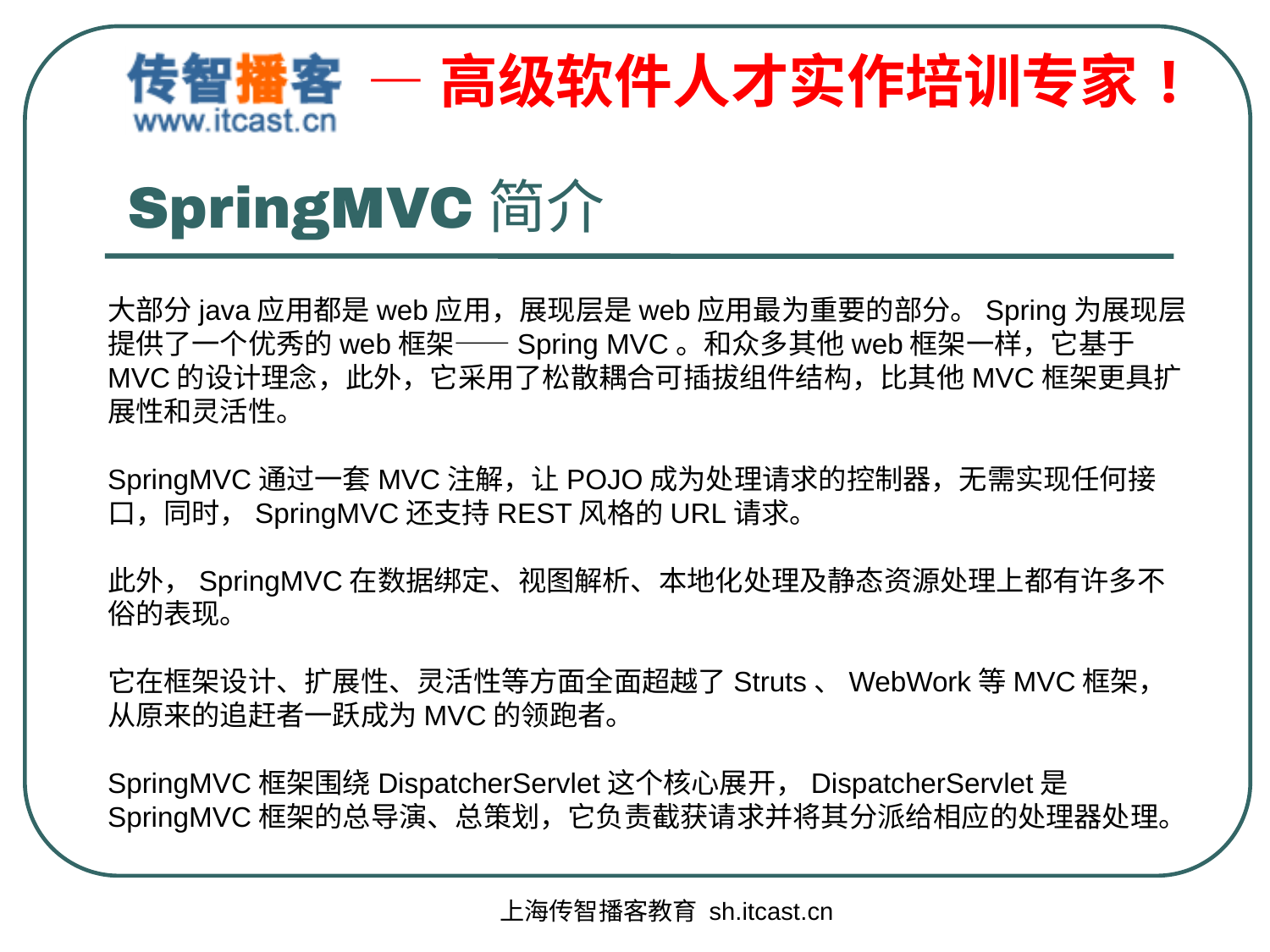

# SpringMVC简介
大部分java应用都是web应用，展现层是web应用最为重要的部分。Spring为展现层提供了一个优秀的web框架——Spring MVC。和众多其他web框架一样，它基于MVC的设计理念，此外，它采用了松散耦合可插拔组件结构，比其他MVC框架更具扩展性和灵活性。

SpringMVC通过一套MVC注解，让POJO成为处理请求的控制器，无需实现任何接口，同时，SpringMVC还支持REST风格的URL请求。

此外，SpringMVC在数据绑定、视图解析、本地化处理及静态资源处理上都有许多不俗的表现。

它在框架设计、扩展性、灵活性等方面全面超越了Struts、WebWork等MVC框架，从原来的追赶者一跃成为MVC的领跑者。

SpringMVC框架围绕DispatcherServlet这个核心展开，DispatcherServlet是SpringMVC框架的总导演、总策划，它负责截获请求并将其分派给相应的处理器处理。
上海传智播客教育 sh.itcast.cn